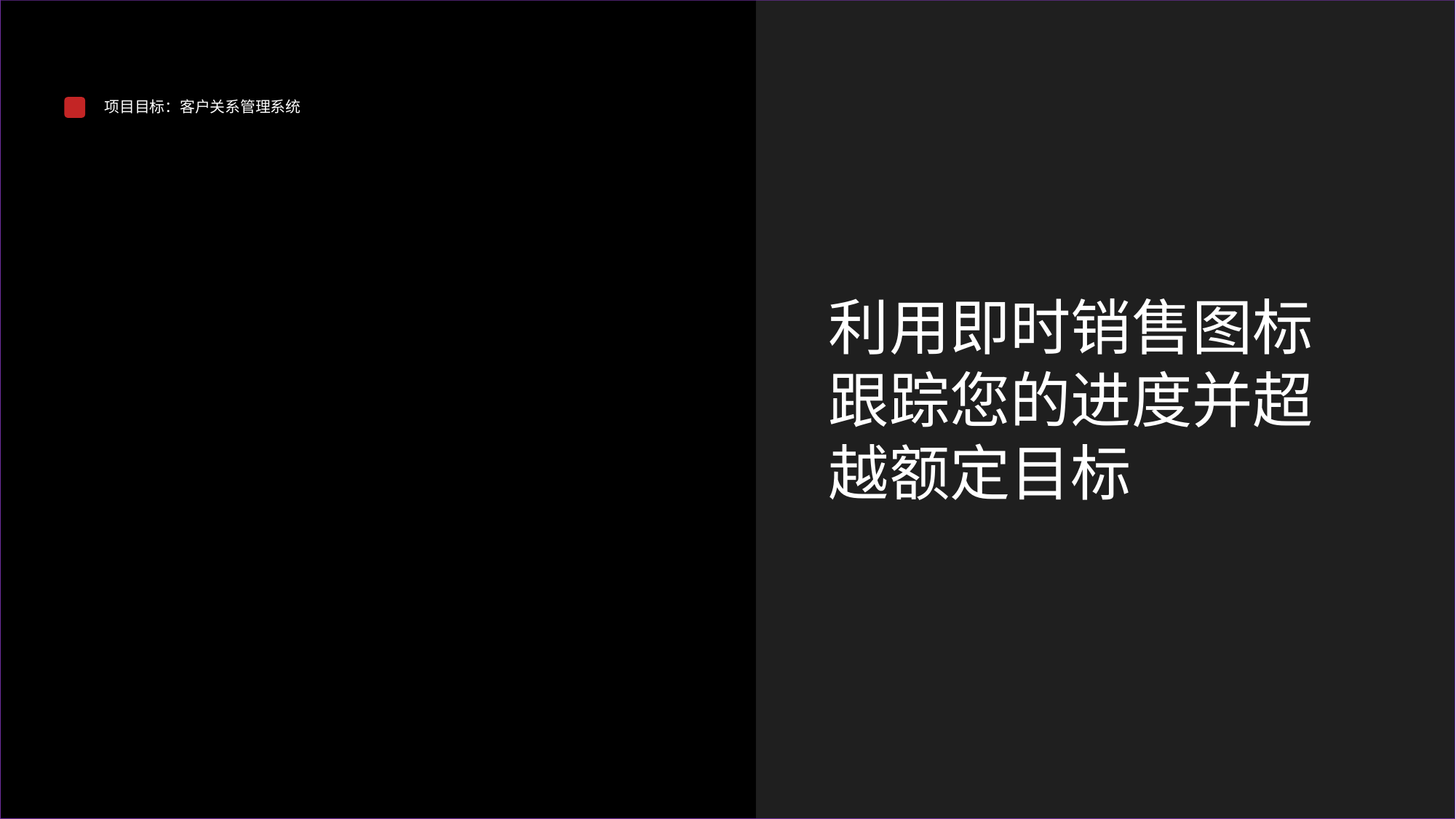

项目目标：客户关系管理系统

利用即时销售图标跟踪您的进度并超越额定目标